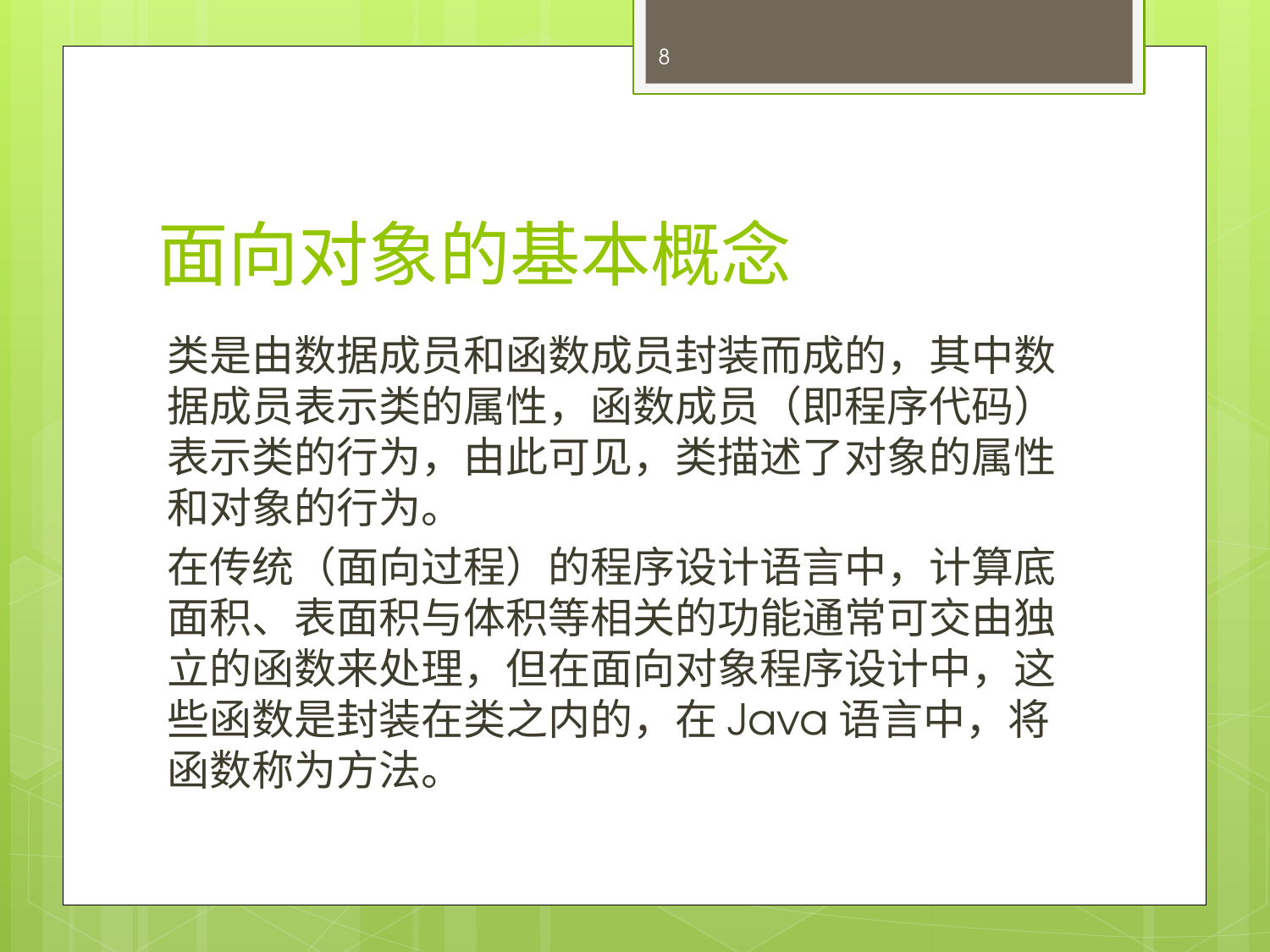

8
# 面向对象的基本概念
类是由数据成员和函数成员封装而成的，其中数据成员表示类的属性，函数成员（即程序代码）表示类的行为，由此可见，类描述了对象的属性和对象的行为。
在传统（面向过程）的程序设计语言中，计算底面积、表面积与体积等相关的功能通常可交由独立的函数来处理，但在面向对象程序设计中，这些函数是封装在类之内的，在Java语言中，将函数称为方法。